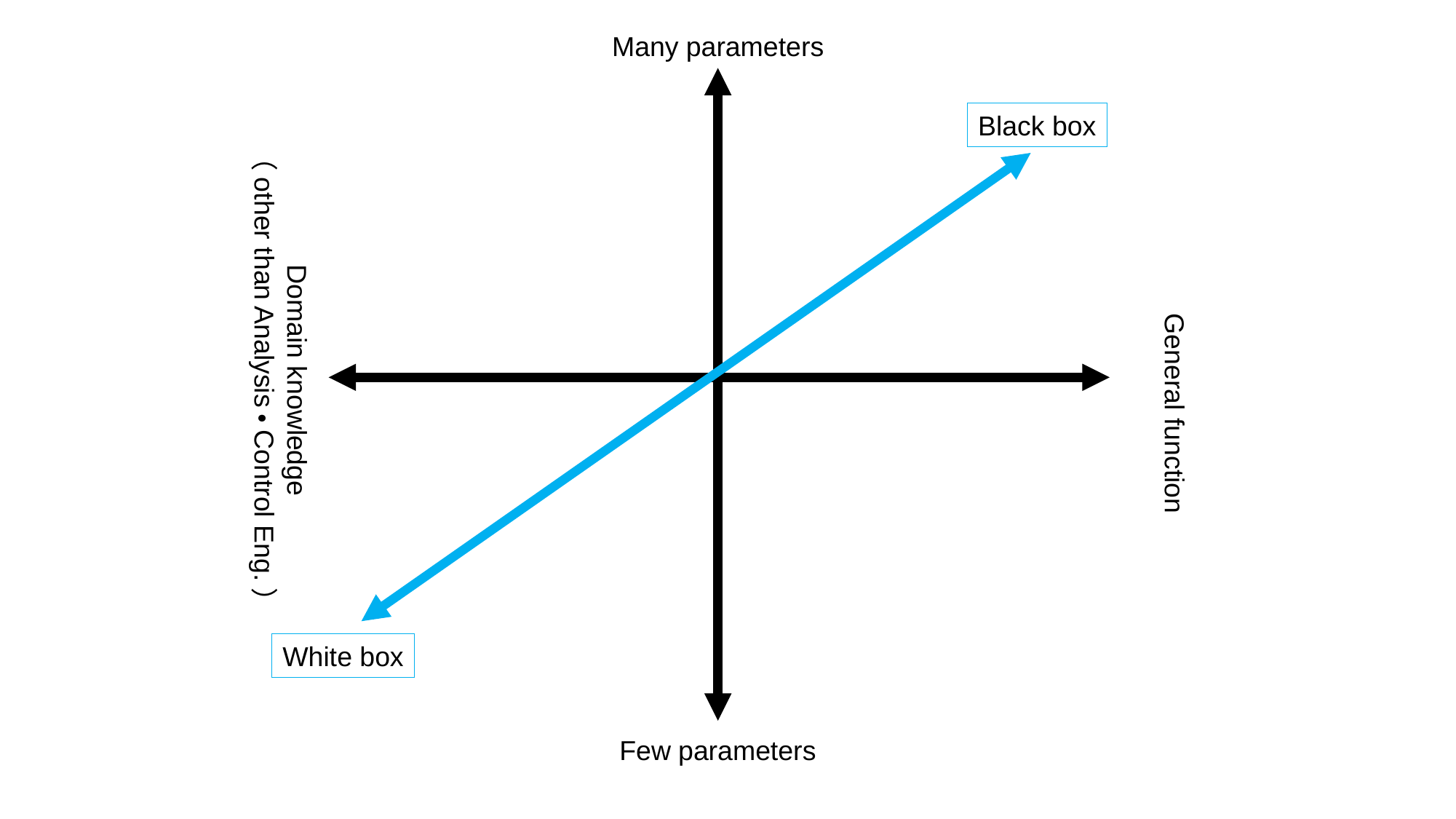

Many parameters
Black box
Domain knowledge
（other than Analysis・Control Eng.）
General function
White box
Few parameters